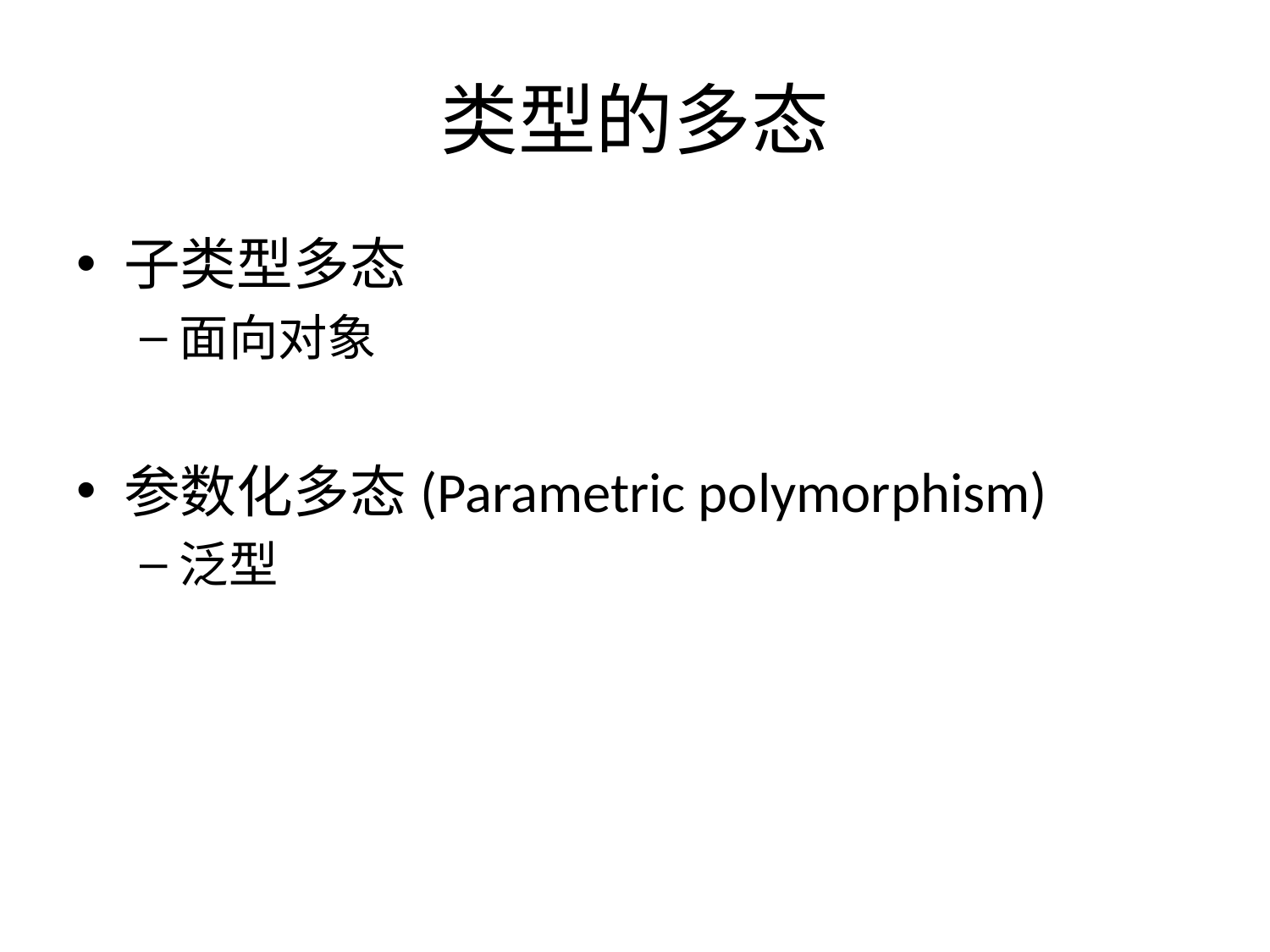

# 类型的多态
子类型多态
面向对象

参数化多态(Parametric polymorphism)
泛型